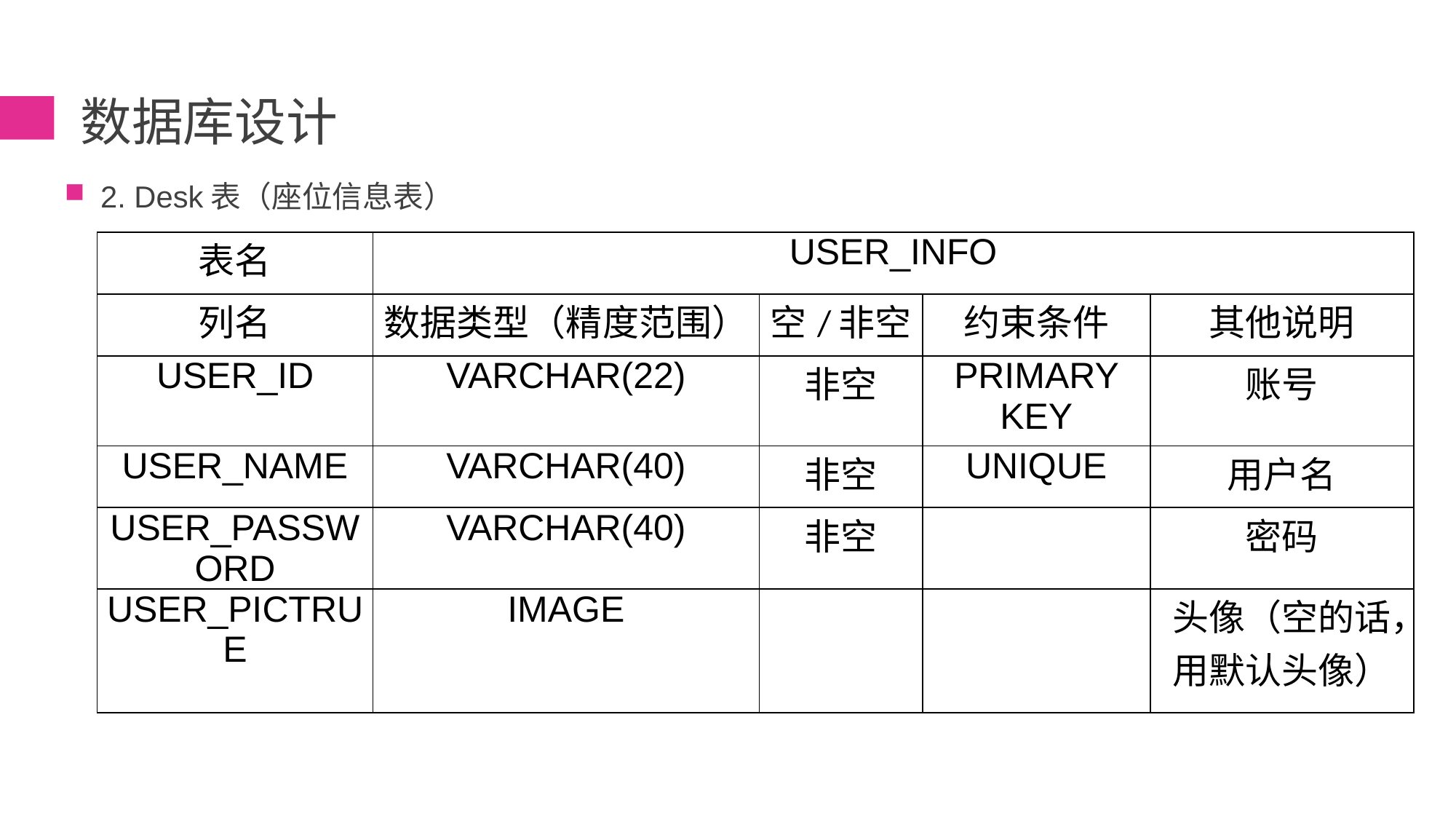

# 数据库设计
2. Desk表（座位信息表）
| 表名 | USER\_INFO |  |  |  |
| --- | --- | --- | --- | --- |
| 列名 | 数据类型（精度范围） | 空/非空 | 约束条件 | 其他说明 |
| USER\_ID | VARCHAR(22) | 非空 | PRIMARY KEY | 账号 |
| USER\_NAME | VARCHAR(40) | 非空 | UNIQUE | 用户名 |
| USER\_PASSWORD | VARCHAR(40) | 非空 |  | 密码 |
| USER\_PICTRUE | IMAGE |  |  | 头像（空的话，用默认头像） |